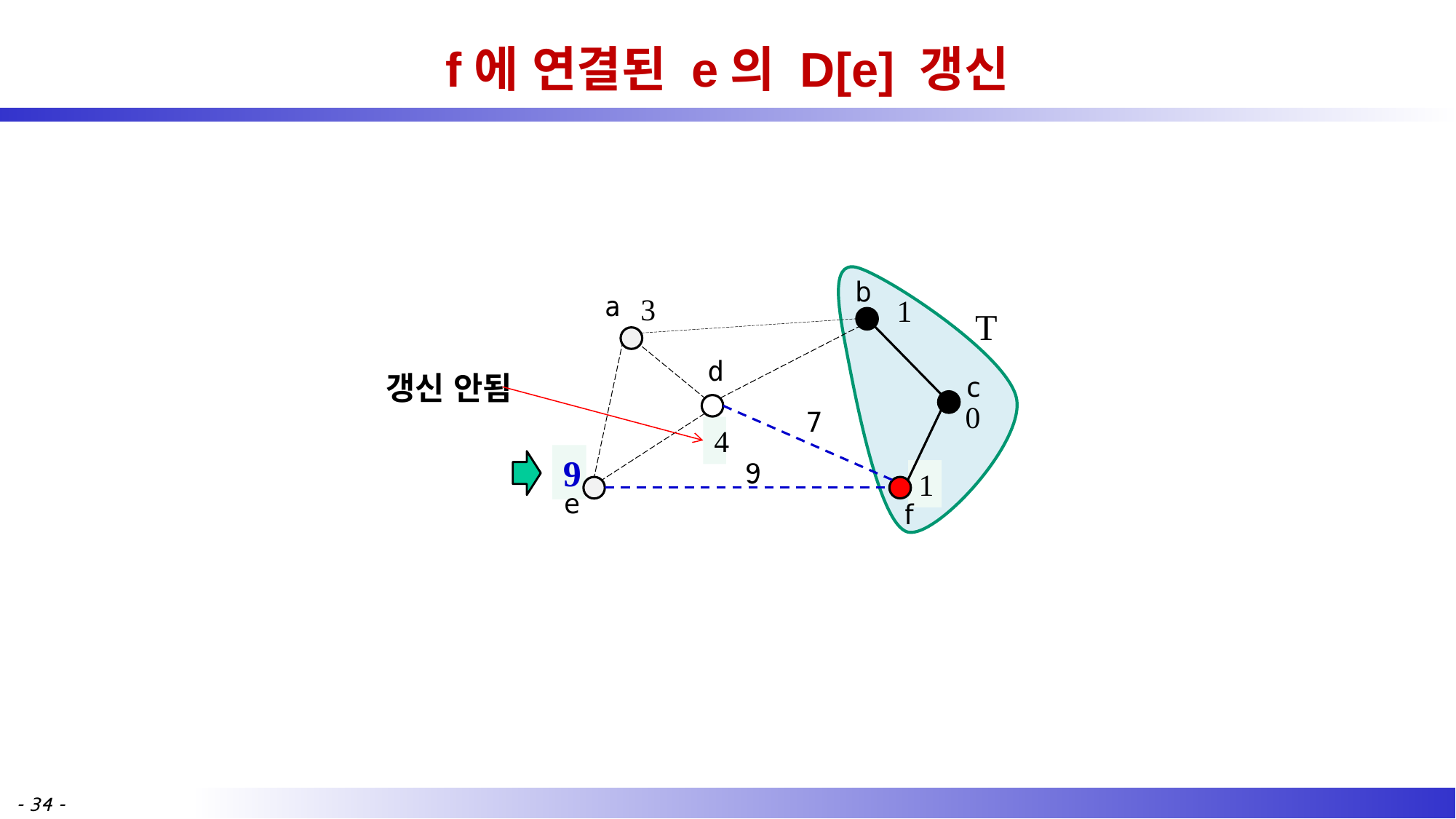

# f에 연결된 e의 D[e] 갱신
b
a

d
c

e
f
3
1
T

갱신 안됨
0
7
4
9
9
1

- 34 -